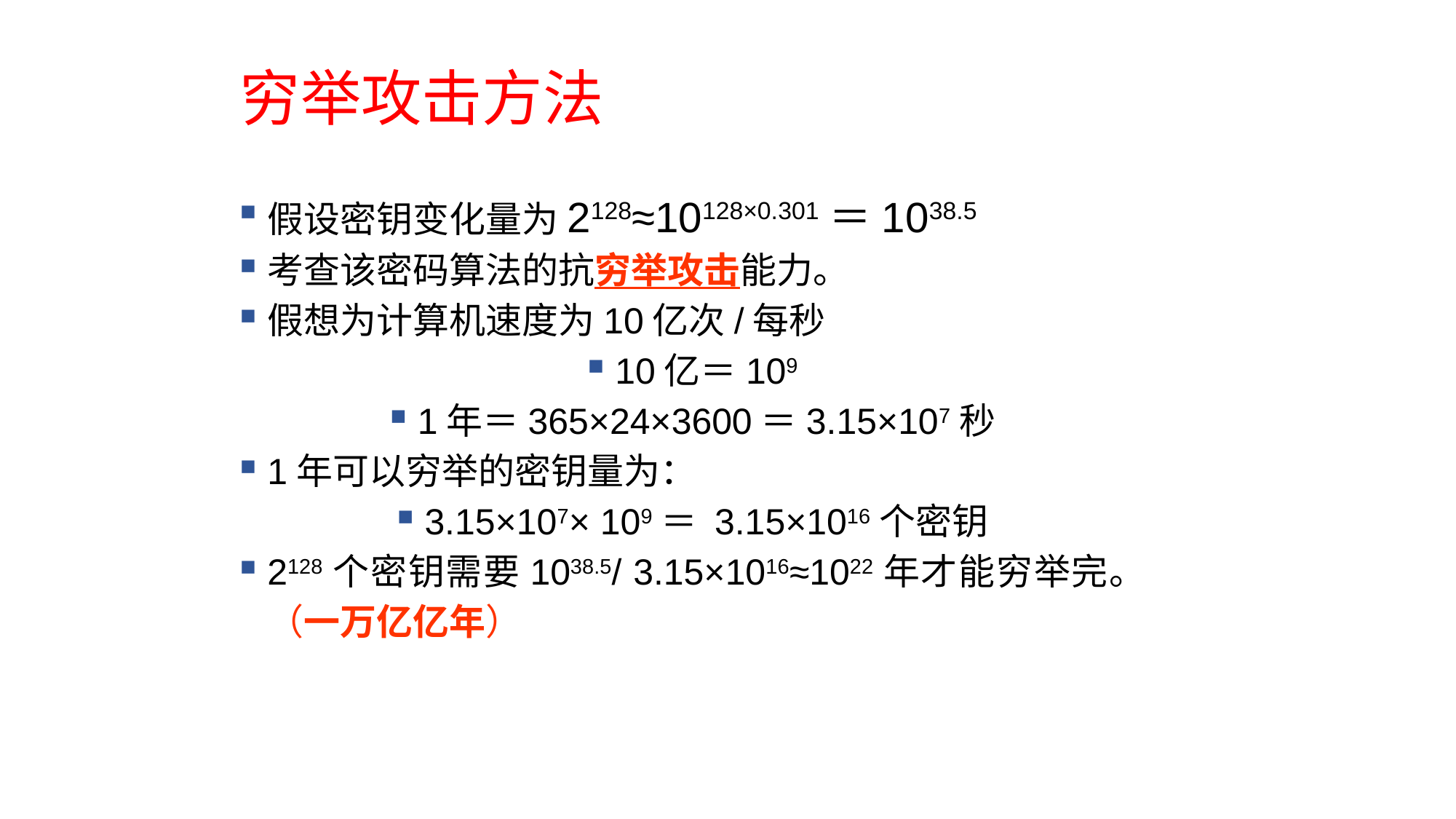

# 穷举攻击方法
假设密钥变化量为2128≈10128×0.301＝1038.5
考查该密码算法的抗穷举攻击能力。
假想为计算机速度为10亿次/每秒
10亿＝109
1年＝365×24×3600＝3.15×107秒
1年可以穷举的密钥量为：
3.15×107× 109＝ 3.15×1016个密钥
2128个密钥需要1038.5/ 3.15×1016≈1022年才能穷举完。（一万亿亿年）